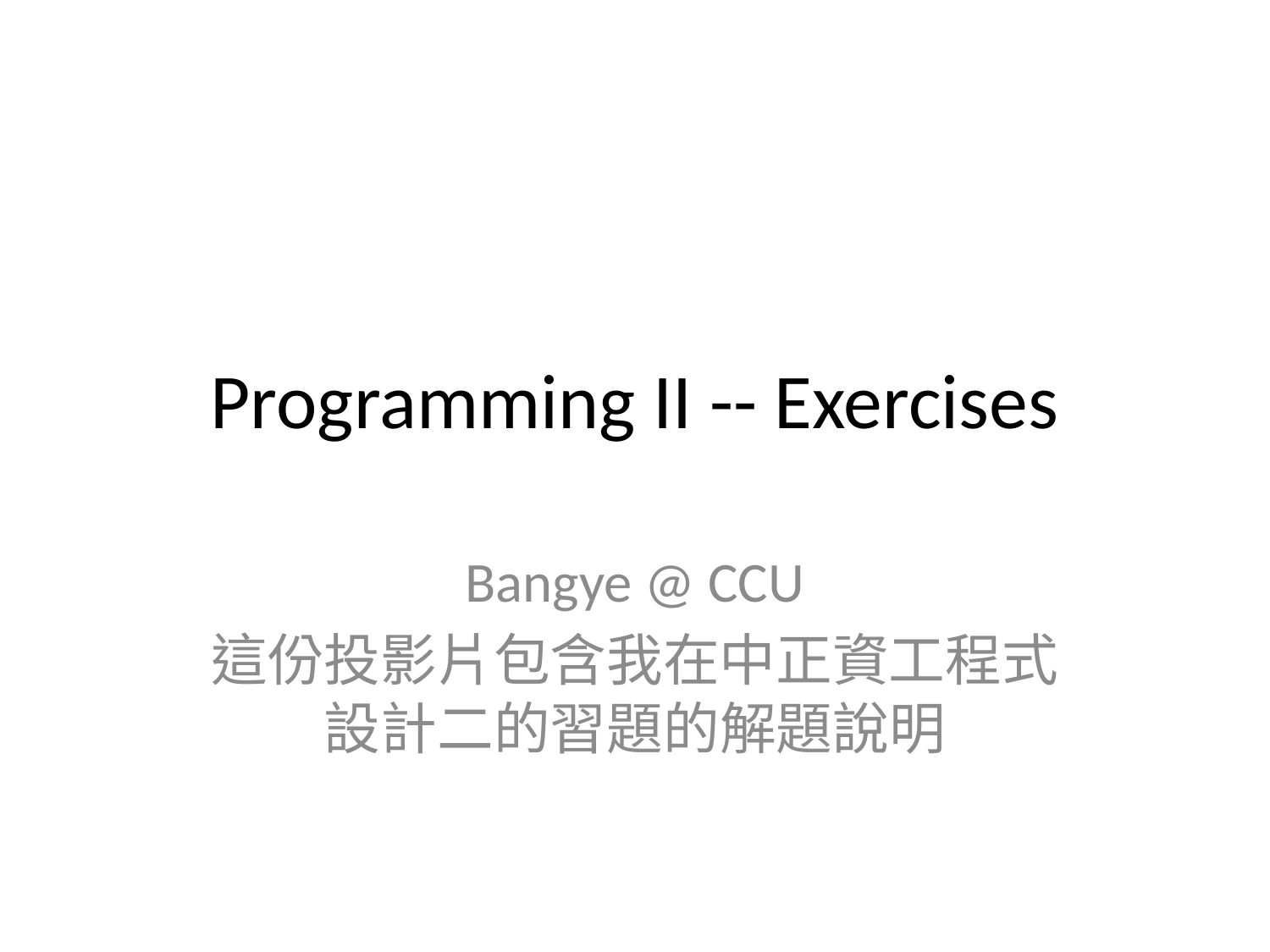

# Programming II -- Exercises
Bangye @ CCU
這份投影片包含我在中正資工程式設計二的習題的解題說明